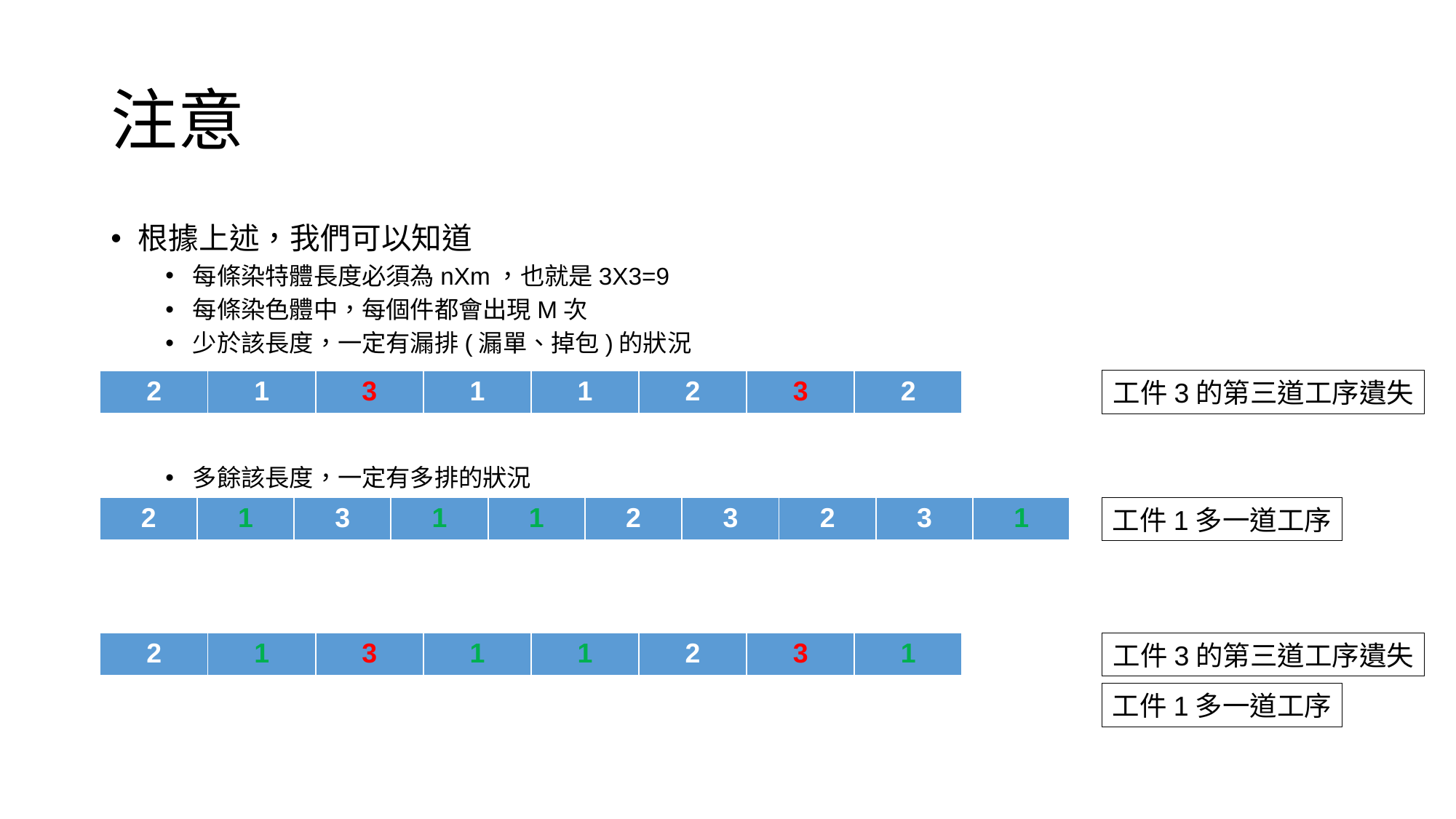

# 注意
根據上述，我們可以知道
每條染特體長度必須為nXm，也就是3X3=9
每條染色體中，每個件都會出現M次
少於該長度，一定有漏排(漏單、掉包)的狀況

多餘該長度，一定有多排的狀況

最慘的情況就是，上述情形從時發生

| 2 | 1 | 3 | 1 | 1 | 2 | 3 | 2 |
| --- | --- | --- | --- | --- | --- | --- | --- |
工件3的第三道工序遺失
| 2 | 1 | 3 | 1 | 1 | 2 | 3 | 2 | 3 | 1 |
| --- | --- | --- | --- | --- | --- | --- | --- | --- | --- |
工件1多一道工序
| 2 | 1 | 3 | 1 | 1 | 2 | 3 | 1 |
| --- | --- | --- | --- | --- | --- | --- | --- |
工件3的第三道工序遺失
工件1多一道工序